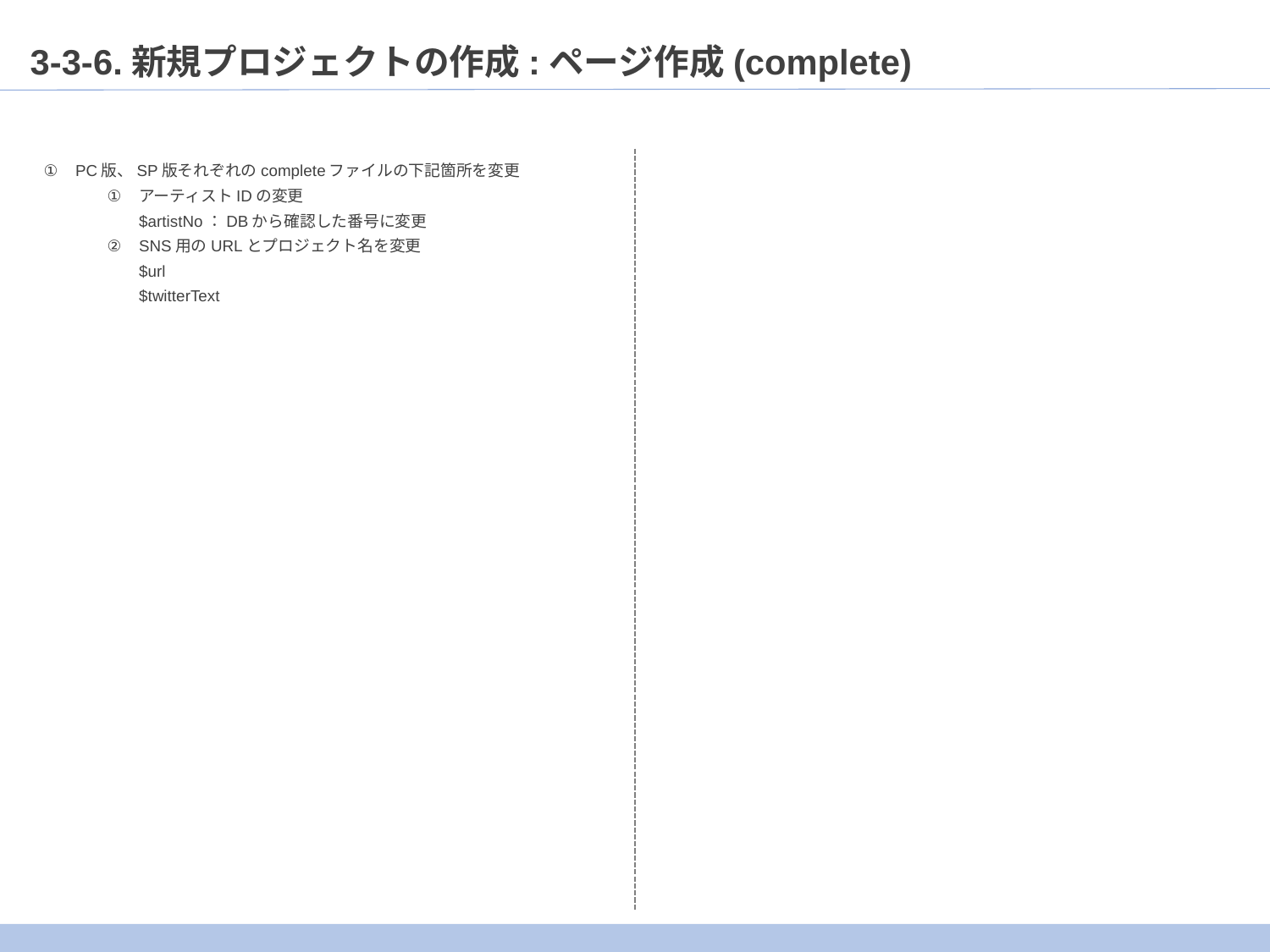

3-3-6.新規プロジェクトの作成:ページ作成(complete)
PC版、SP版それぞれのcompleteファイルの下記箇所を変更
アーティストIDの変更
$artistNo：DBから確認した番号に変更
SNS用のURLとプロジェクト名を変更
$url
$twitterText